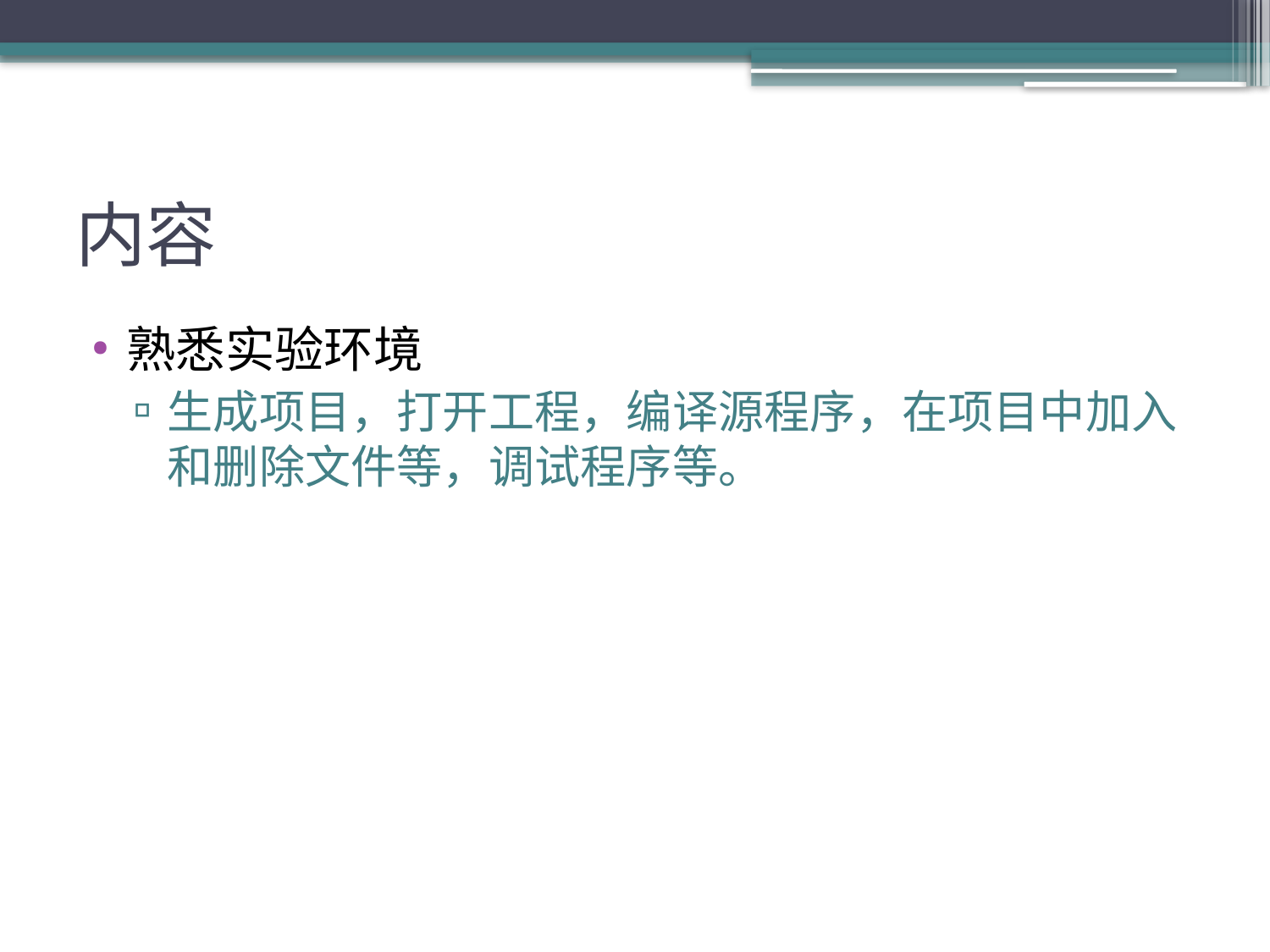

# 内容
熟悉实验环境
生成项目，打开工程，编译源程序，在项目中加入和删除文件等，调试程序等。